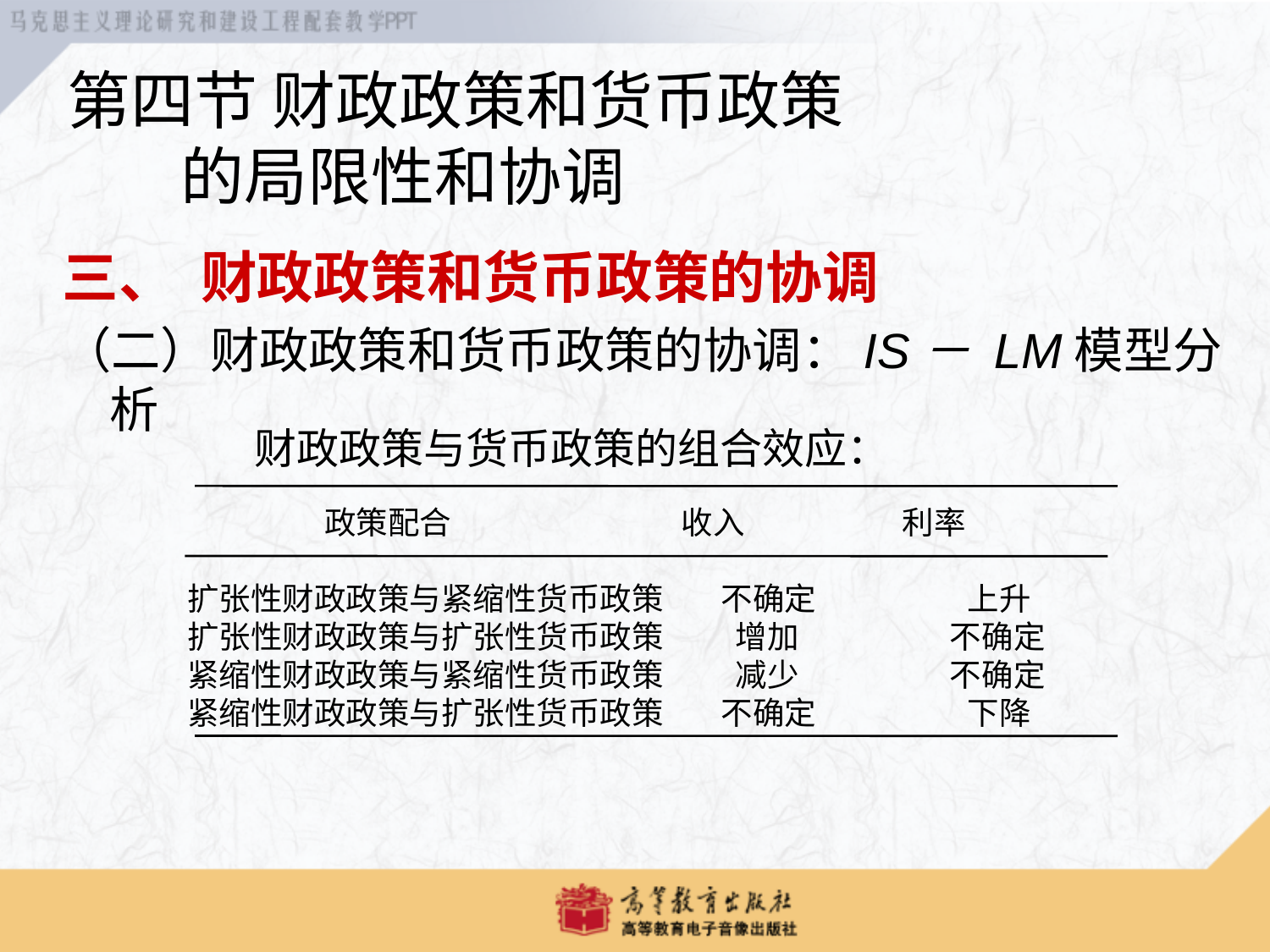

第四节 财政政策和货币政策
        的局限性和协调

三、  财政政策和货币政策的协调
（二）财政政策和货币政策的协调：IS－ LM模型分析

财政政策与货币政策的组合效应：
                  政策配合                                收入                      利率

扩张性财政政策与紧缩性货币政策        不确定                     上升
扩张性财政政策与扩张性货币政策          增加                     不确定
紧缩性财政政策与紧缩性货币政策          减少                     不确定
紧缩性财政政策与扩张性货币政策        不确定                     下降